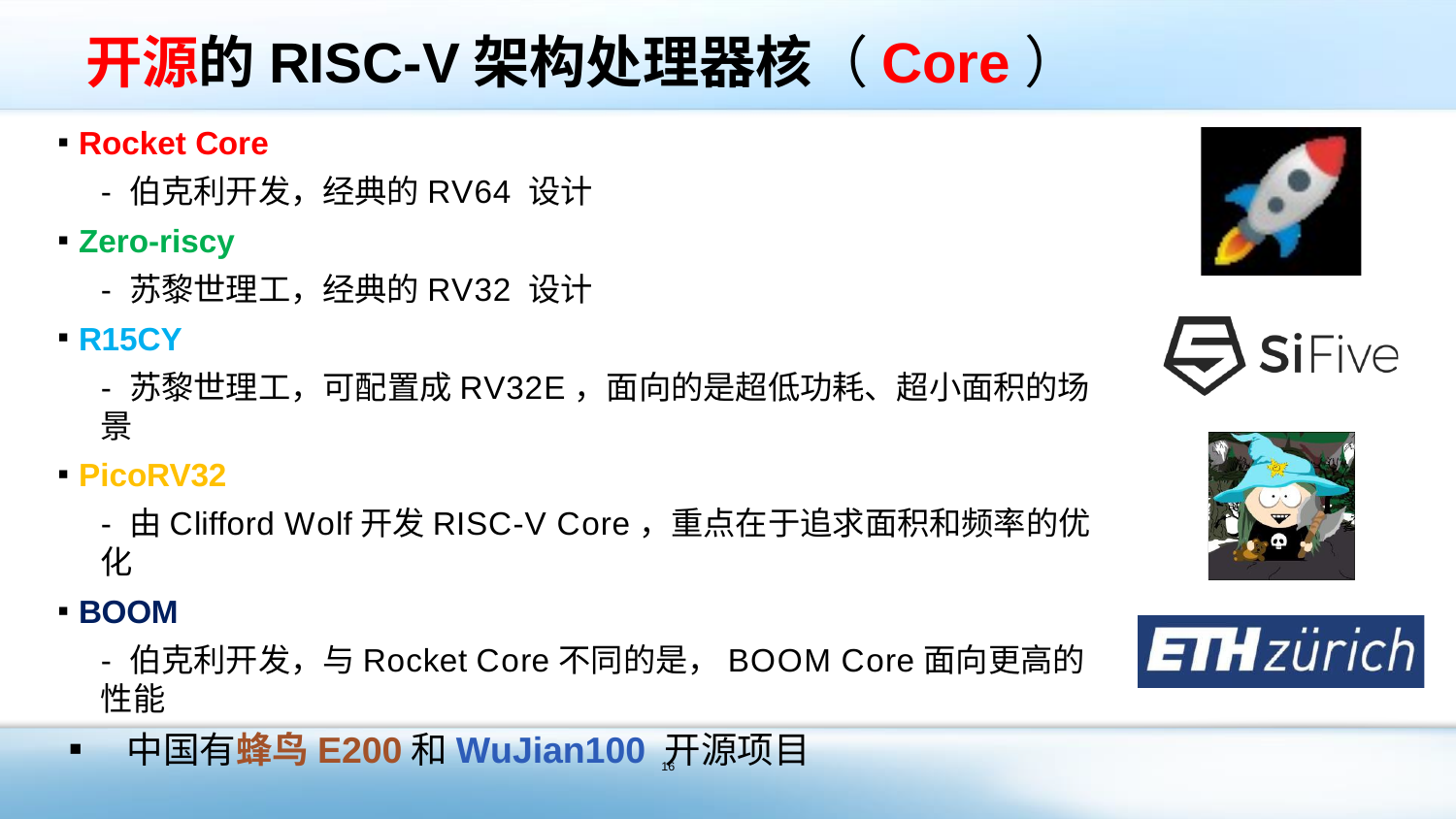

# 开源的RISC-V架构处理器核（Core）
Rocket Core
- 伯克利开发，经典的RV64 设计
Zero-riscy
- 苏黎世理工，经典的RV32 设计
R15CY
- 苏黎世理工，可配置成RV32E，面向的是超低功耗、超小面积的场景
PicoRV32
- 由Clifford Wolf开发RISC-V Core，重点在于追求面积和频率的优化
BOOM
- 伯克利开发，与Rocket Core不同的是，BOOM Core面向更高的性能
▪  中国有蜂鸟E200和WuJian100 开源项目

16